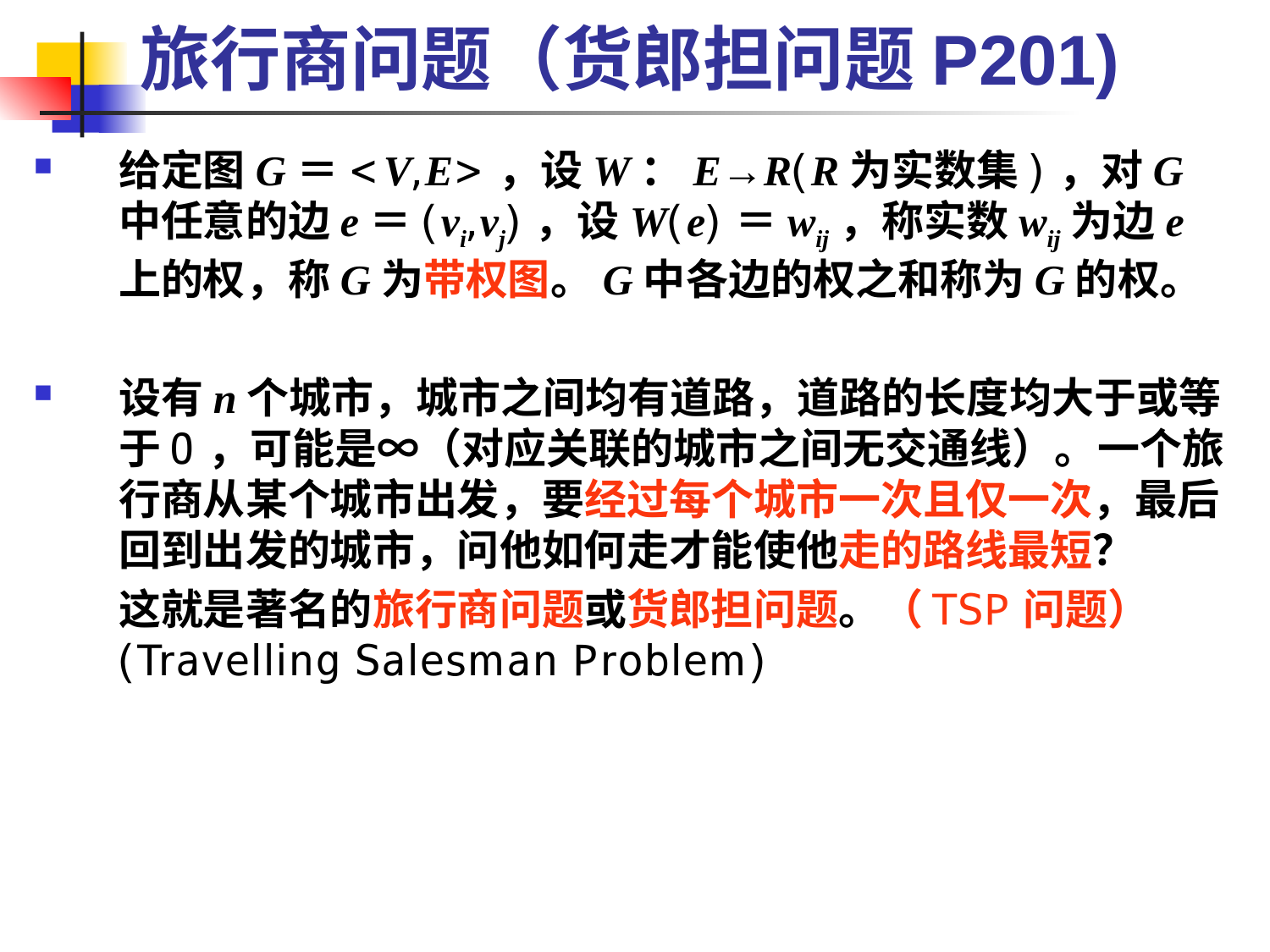

# 旅行商问题（货郎担问题P201)
给定图G＝<V,E>，设W：E→R(R为实数集)，对G中任意的边e＝(vi,vj)，设W(e)＝wij，称实数wij为边e上的权，称G为带权图。G中各边的权之和称为G的权。

设有n个城市，城市之间均有道路，道路的长度均大于或等于0，可能是∞（对应关联的城市之间无交通线）。一个旅行商从某个城市出发，要经过每个城市一次且仅一次，最后回到出发的城市，问他如何走才能使他走的路线最短？
	这就是著名的旅行商问题或货郎担问题。（TSP问题）
(Travelling Salesman Problem)